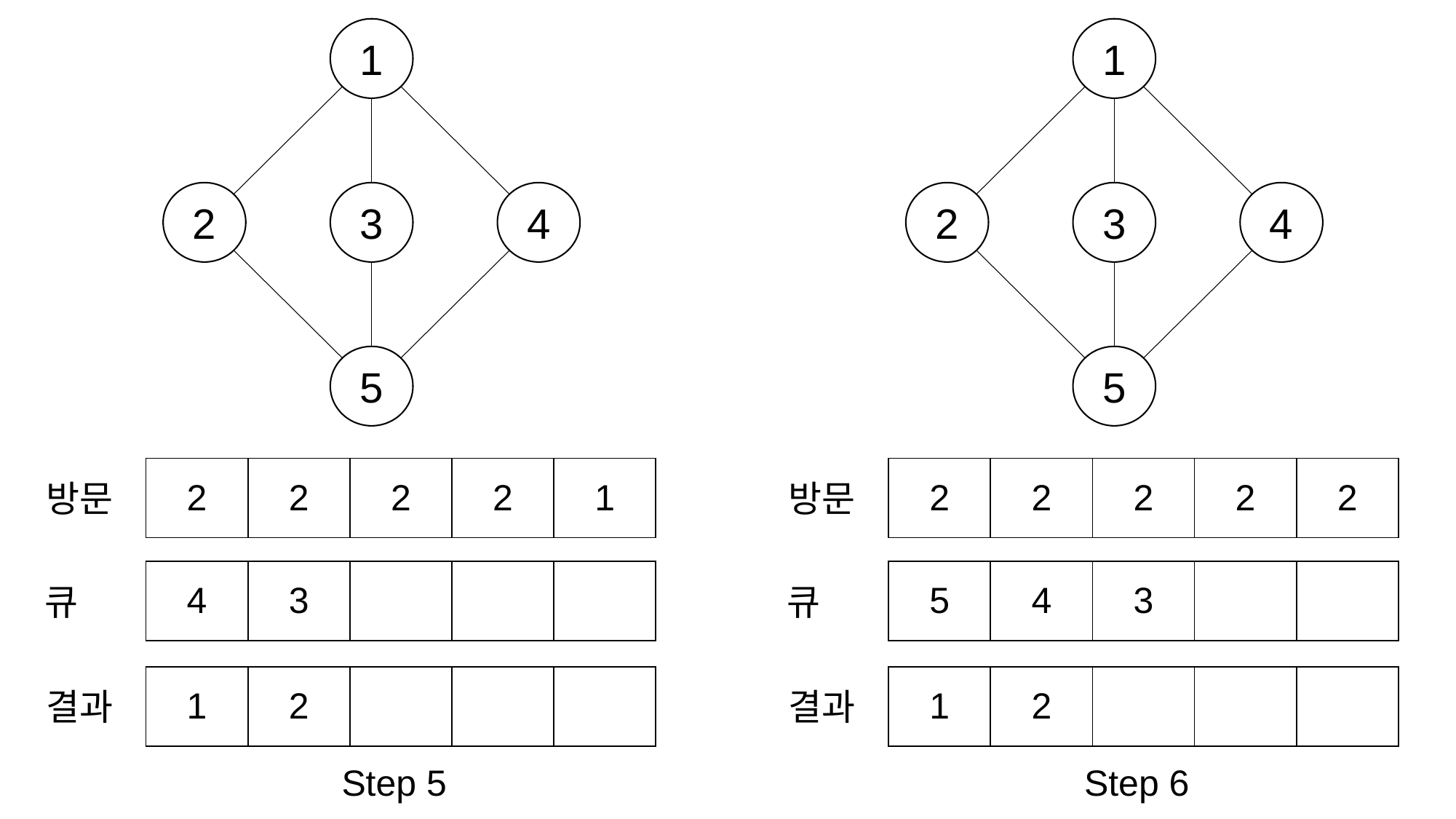

1
1
2
3
4
2
3
4
5
5
| 2 | 2 | 2 | 2 | 1 |
| --- | --- | --- | --- | --- |
| 2 | 2 | 2 | 2 | 2 |
| --- | --- | --- | --- | --- |
방문
방문
| 4 | 3 |  |  |  |
| --- | --- | --- | --- | --- |
| 5 | 4 | 3 |  |  |
| --- | --- | --- | --- | --- |
큐
큐
| 1 | 2 |  |  |  |
| --- | --- | --- | --- | --- |
| 1 | 2 |  |  |  |
| --- | --- | --- | --- | --- |
결과
결과
Step 5
Step 6